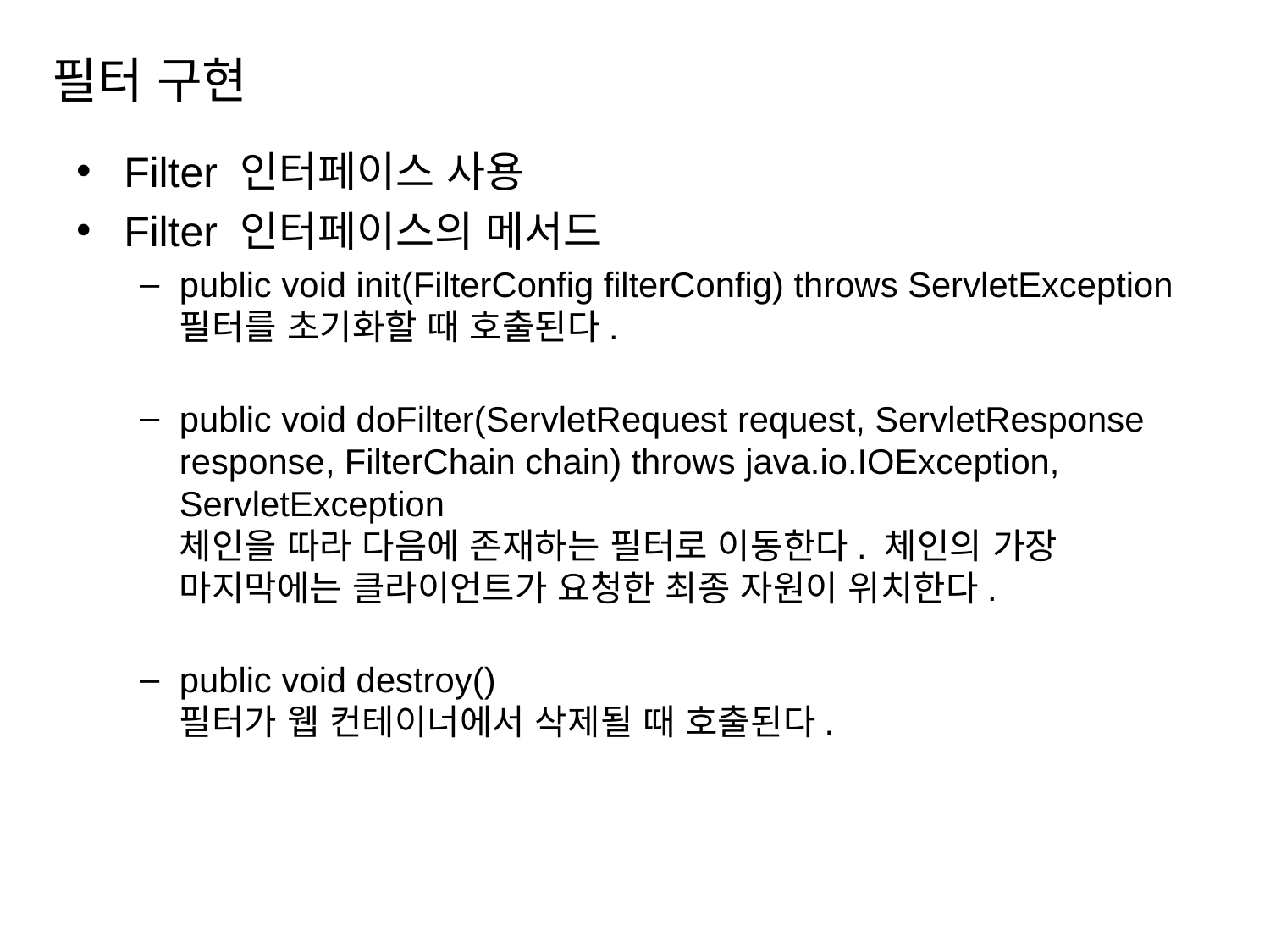

# 필터 구현
Filter 인터페이스 사용
Filter 인터페이스의 메서드
public void init(FilterConfig filterConfig) throws ServletException
필터를 초기화할 때 호출된다.
public void doFilter(ServletRequest request, ServletResponse response, FilterChain chain) throws java.io.IOException, ServletException
체인을 따라 다음에 존재하는 필터로 이동한다. 체인의 가장 마지막에는 클라이언트가 요청한 최종 자원이 위치한다.
public void destroy()
필터가 웹 컨테이너에서 삭제될 때 호출된다.